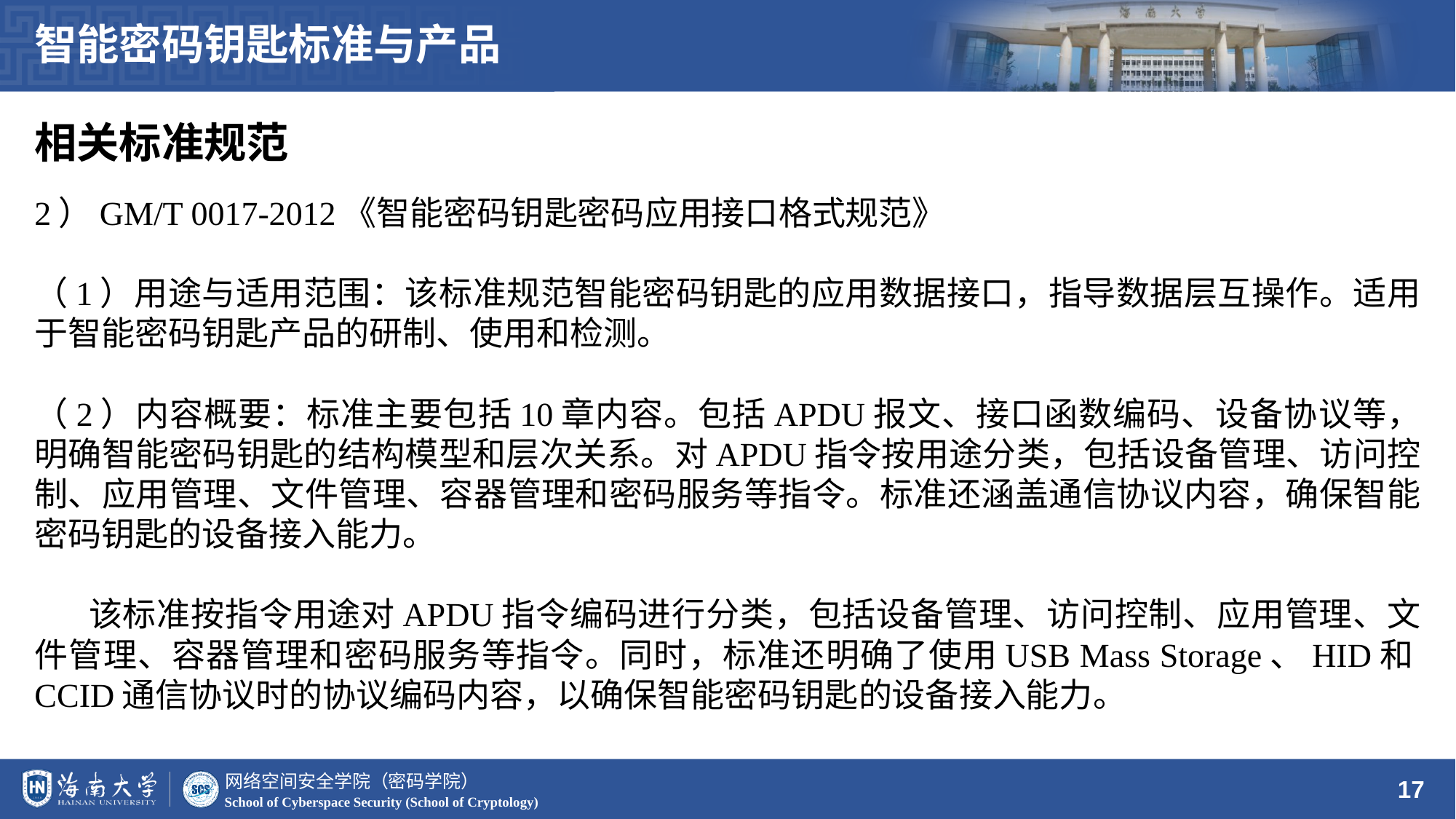

智能密码钥匙标准与产品

相关标准规范
2）GM/T 0017-2012《智能密码钥匙密码应用接口格式规范》

（1）用途与适用范围：该标准规范智能密码钥匙的应用数据接口，指导数据层互操作。适用于智能密码钥匙产品的研制、使用和检测。

（2）内容概要：标准主要包括10章内容。包括APDU报文、接口函数编码、设备协议等，明确智能密码钥匙的结构模型和层次关系。对APDU指令按用途分类，包括设备管理、访问控制、应用管理、文件管理、容器管理和密码服务等指令。标准还涵盖通信协议内容，确保智能密码钥匙的设备接入能力。

该标准按指令用途对APDU指令编码进行分类，包括设备管理、访问控制、应用管理、文件管理、容器管理和密码服务等指令。同时，标准还明确了使用USB Mass Storage、HID和CCID通信协议时的协议编码内容，以确保智能密码钥匙的设备接入能力。
17